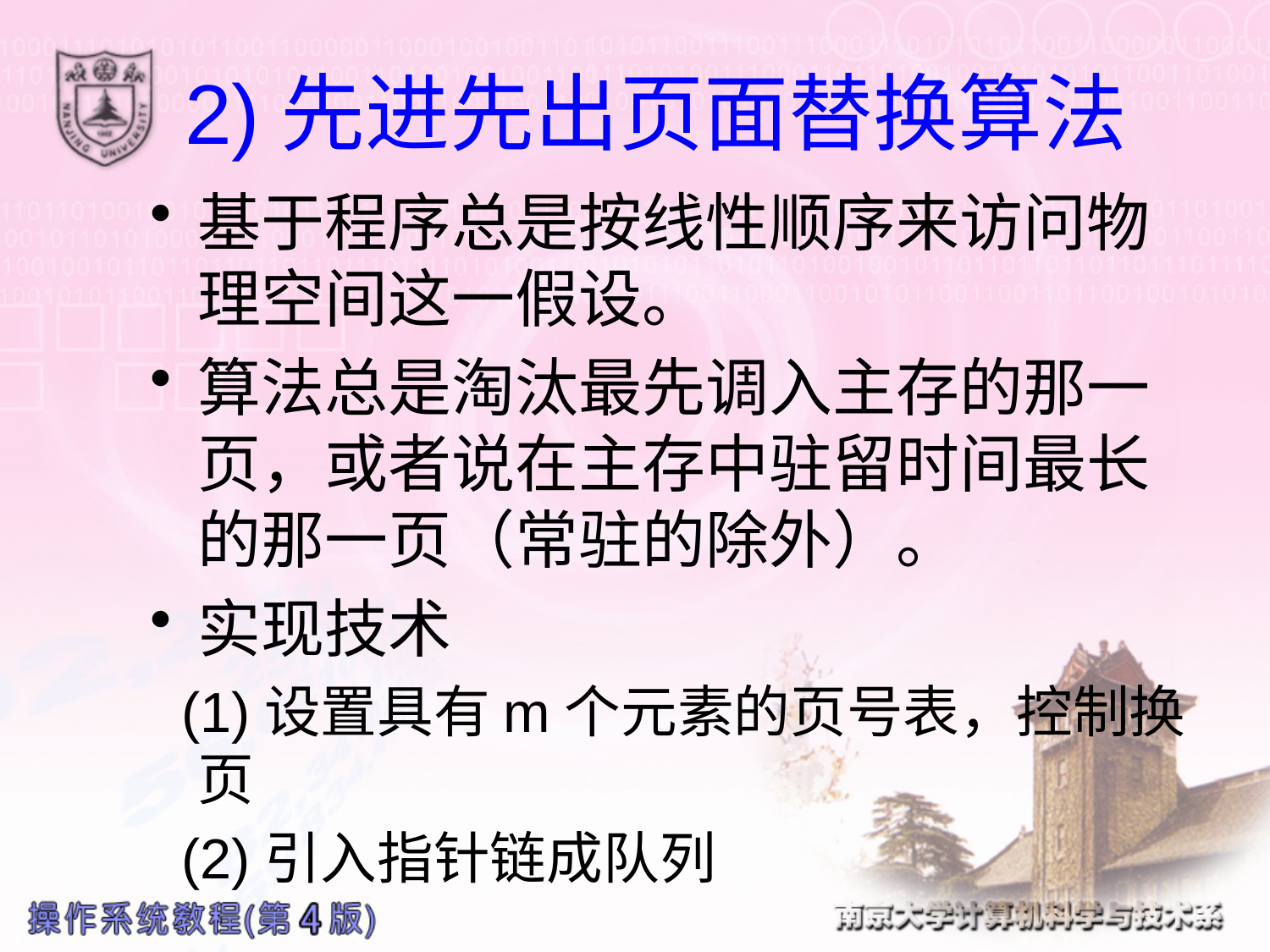

# 2)先进先出页面替换算法
基于程序总是按线性顺序来访问物理空间这一假设。
算法总是淘汰最先调入主存的那一页，或者说在主存中驻留时间最长的那一页（常驻的除外）。
实现技术
  (1)设置具有m个元素的页号表，控制换页
  (2)引入指针链成队列